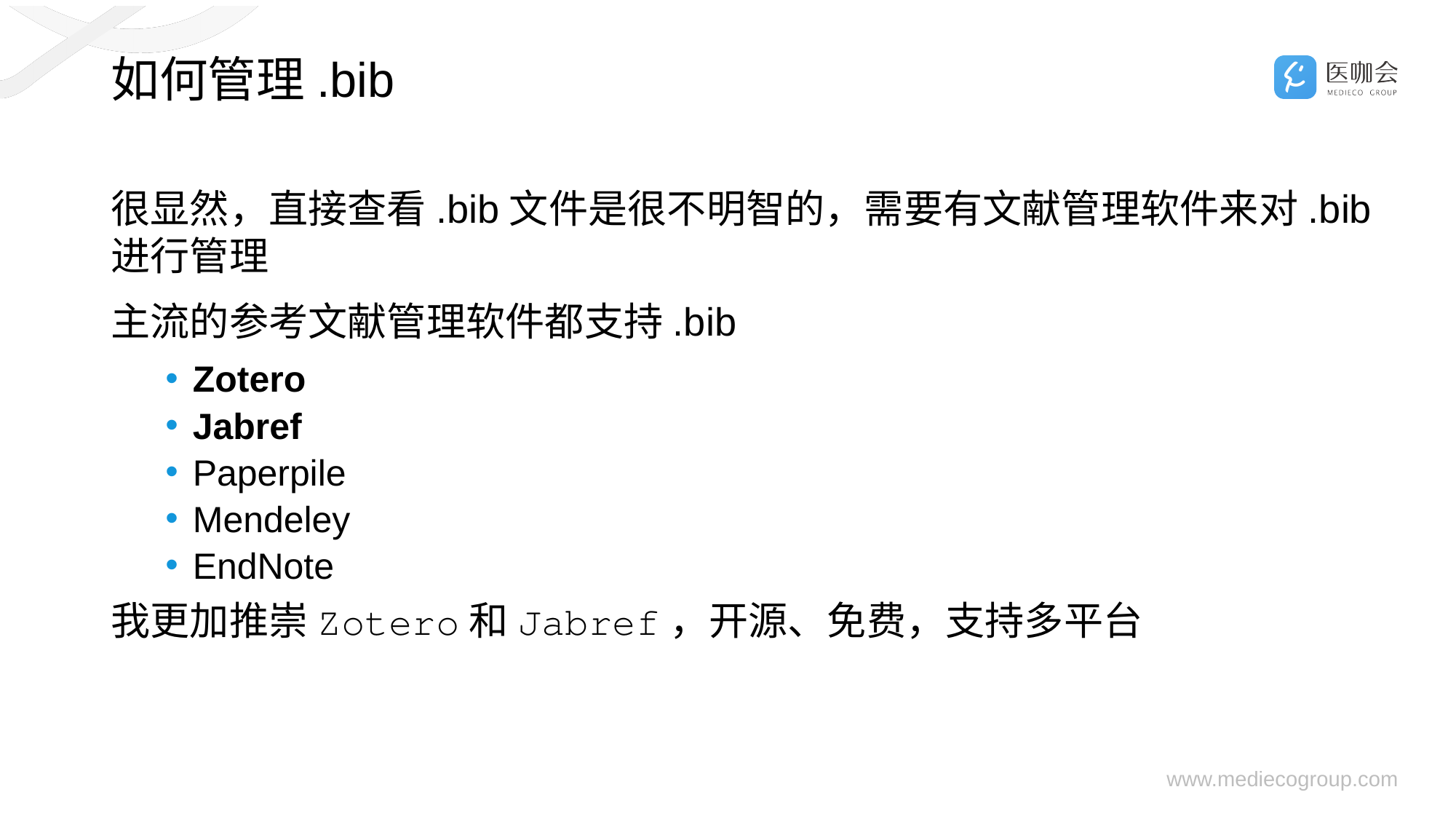

# 如何管理.bib
很显然，直接查看.bib文件是很不明智的，需要有文献管理软件来对.bib进行管理
主流的参考文献管理软件都支持.bib
Zotero
Jabref
Paperpile
Mendeley
EndNote
我更加推崇Zotero和Jabref，开源、免费，支持多平台